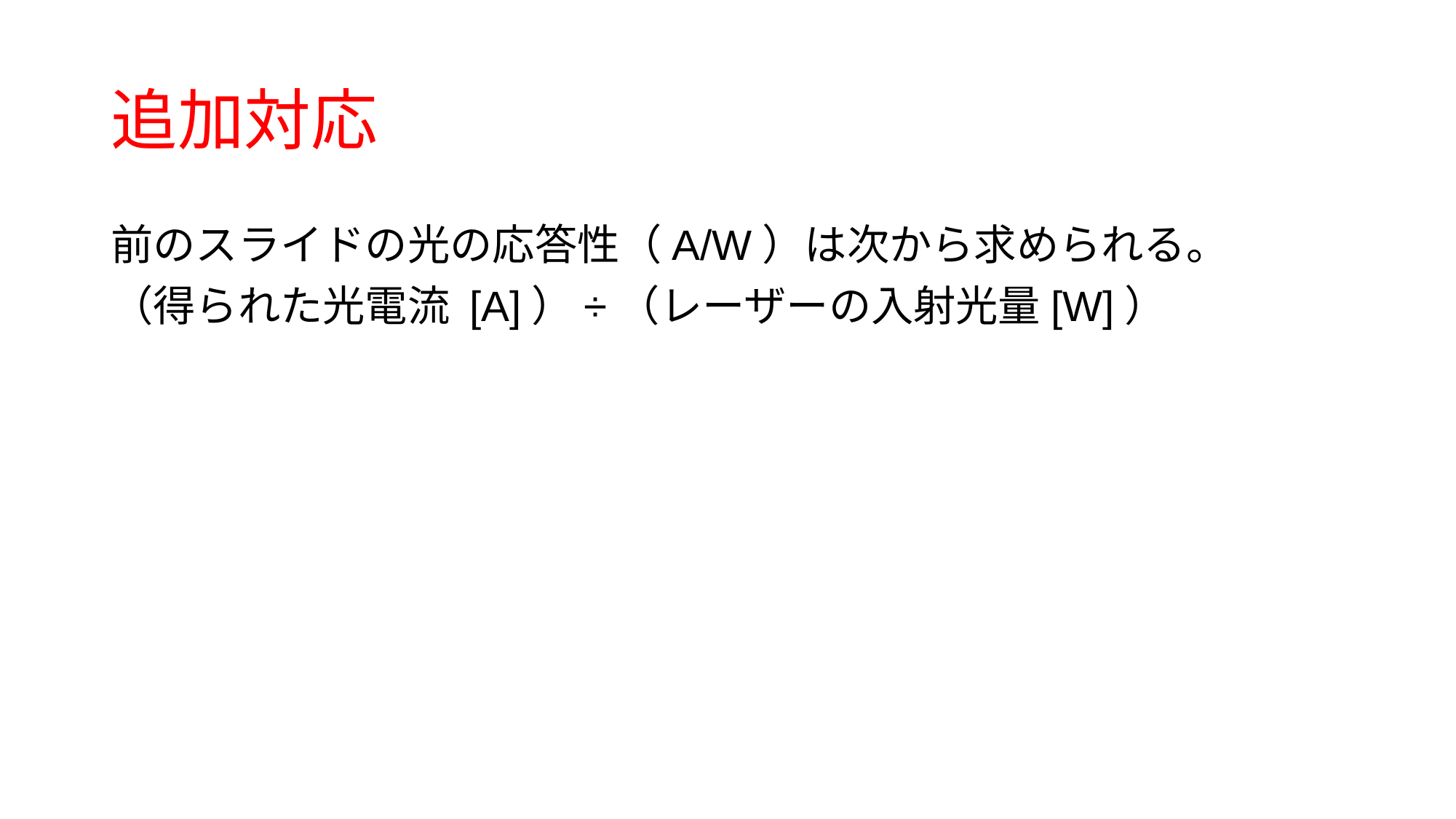

# 追加対応
前のスライドの光の応答性（A/W）は次から求められる。
（得られた光電流 [A]）÷（レーザーの入射光量[W]）